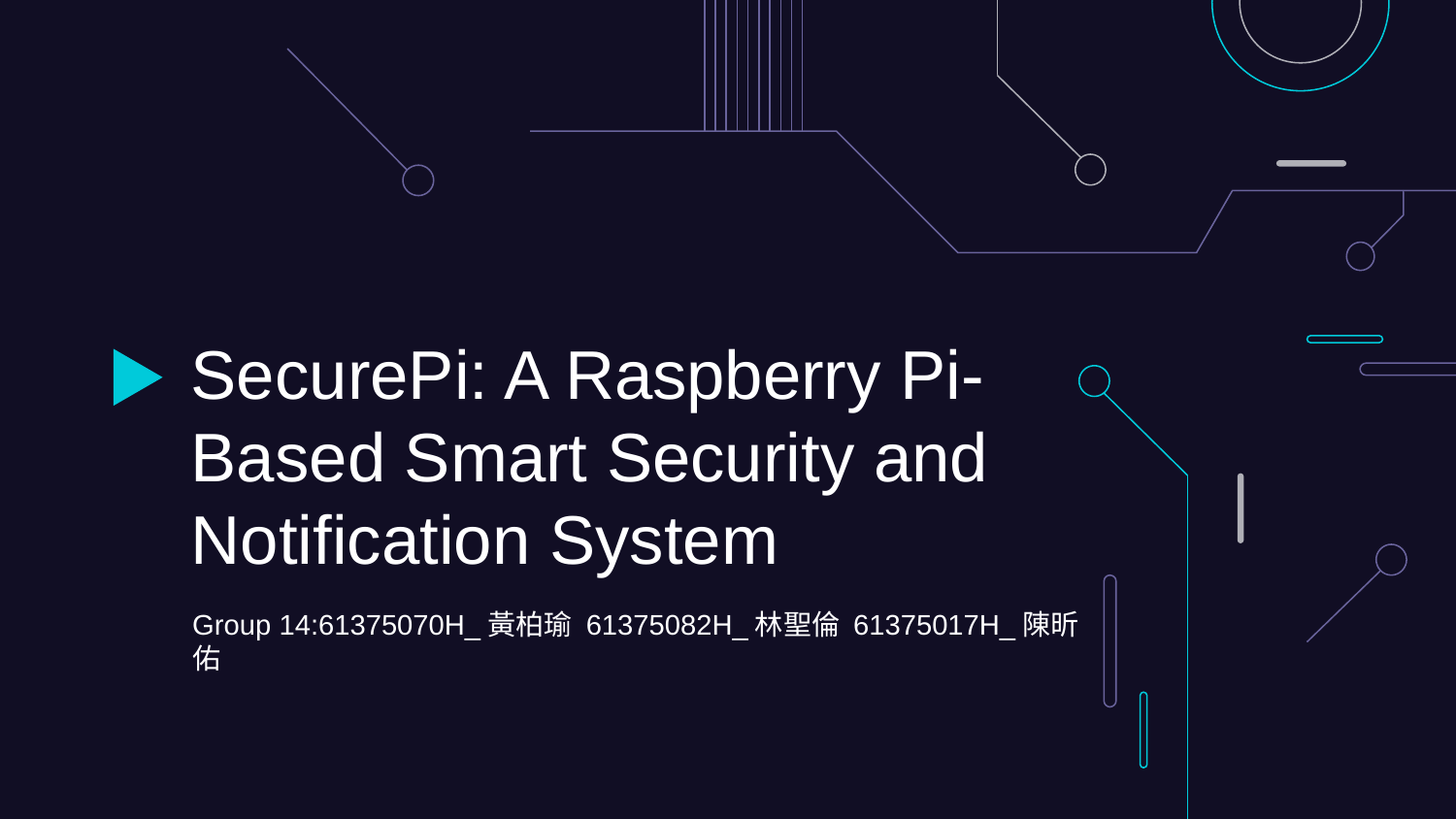

# SecurePi: A Raspberry Pi-Based Smart Security and Notification System

Group 14:61375070H_黃柏瑜 61375082H_林聖倫 61375017H_陳昕佑